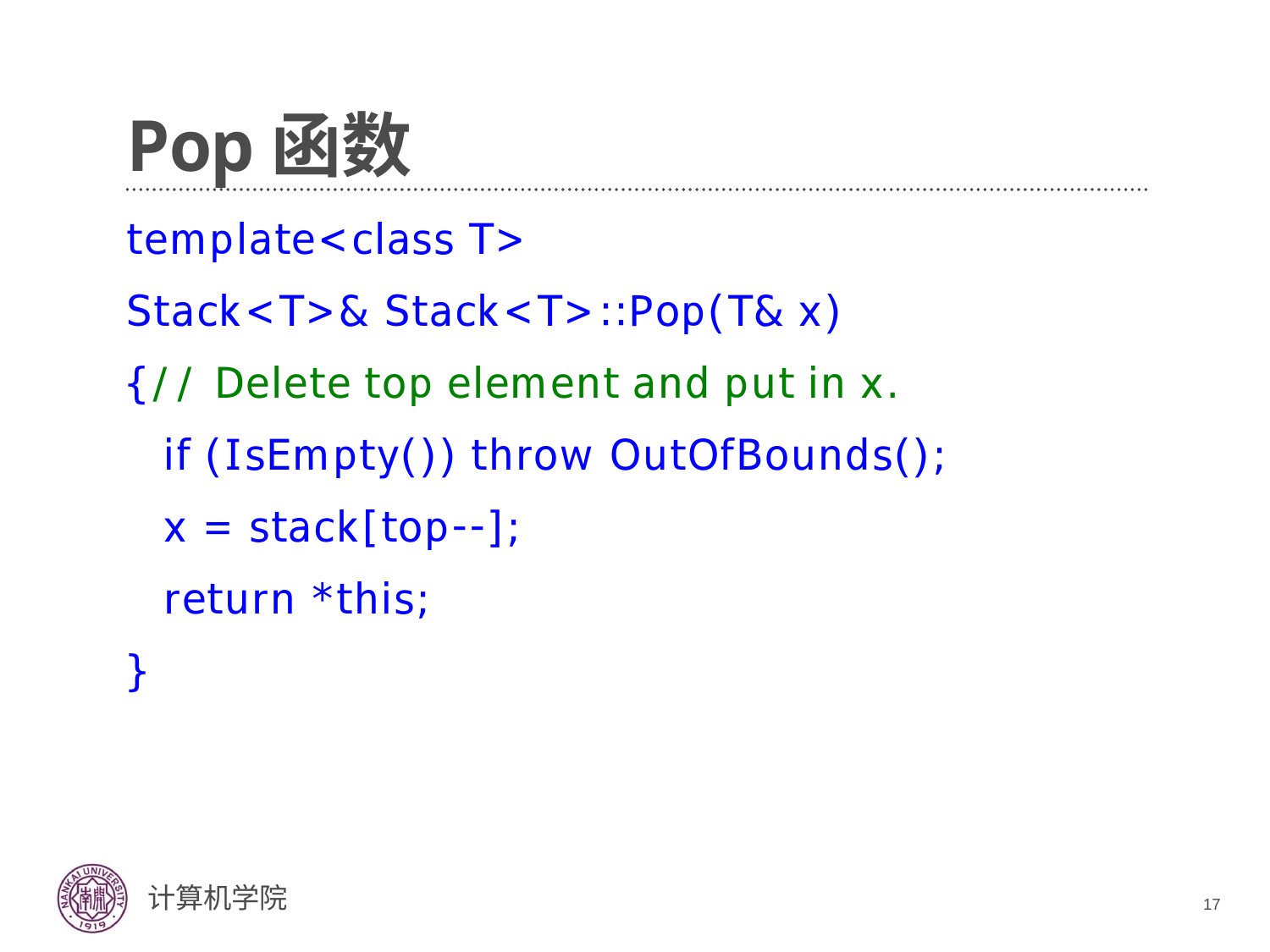

# Pop函数
template<class T>
Stack<T>& Stack<T>::Pop(T& x)
{// Delete top element and put in x.
   if (IsEmpty()) throw OutOfBounds();
   x = stack[top--];
   return *this;
}

17